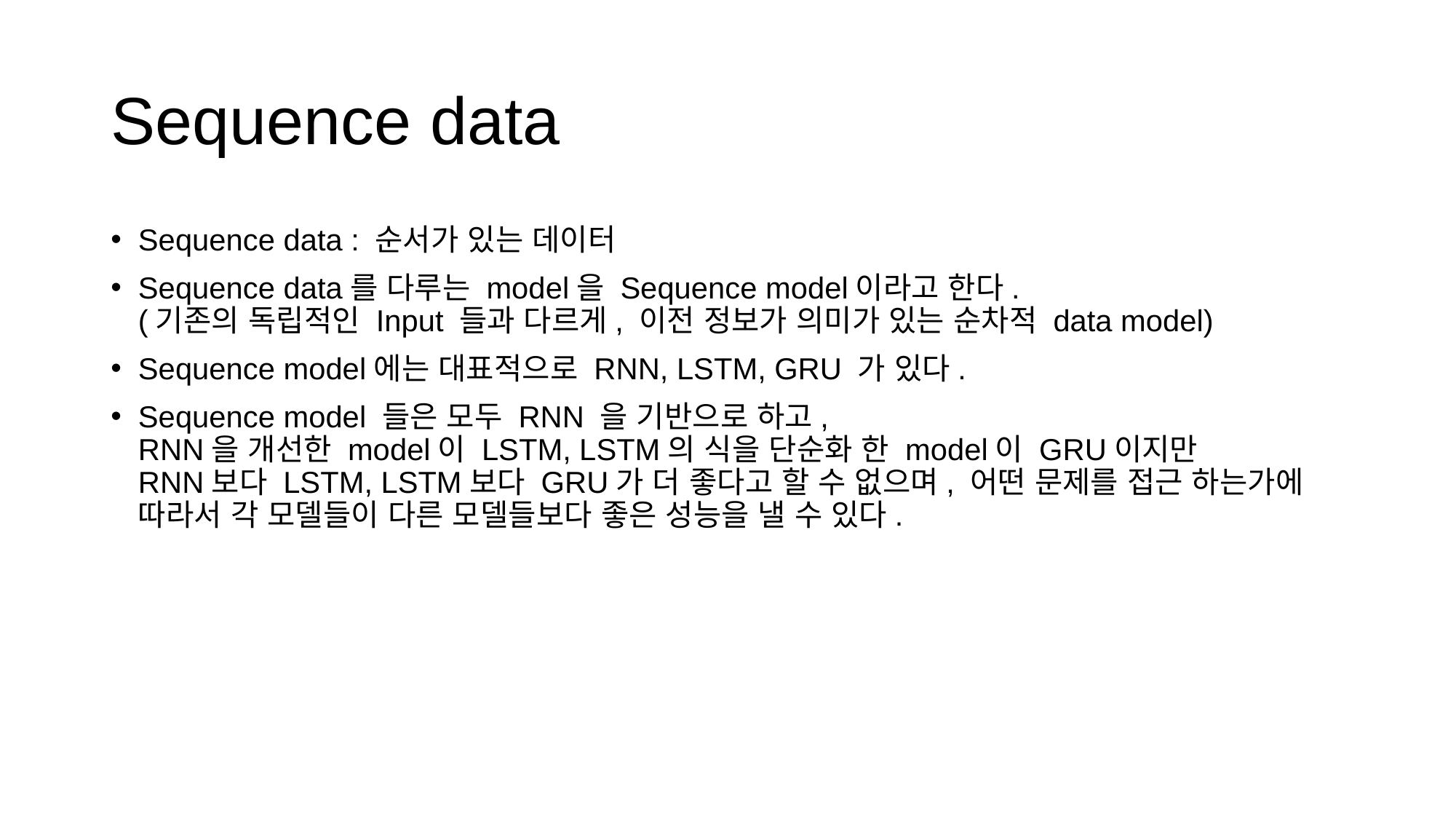

# Sequence data
Sequence data : 순서가 있는 데이터
Sequence data를 다루는 model을 Sequence model이라고 한다.
(기존의 독립적인 Input 들과 다르게, 이전 정보가 의미가 있는 순차적 data model)
Sequence model에는 대표적으로 RNN, LSTM, GRU 가 있다.
Sequence model 들은 모두 RNN 을 기반으로 하고,
RNN을 개선한 model이 LSTM, LSTM의 식을 단순화 한 model이 GRU이지만
RNN보다 LSTM, LSTM보다 GRU가 더 좋다고 할 수 없으며, 어떤 문제를 접근 하는가에
따라서 각 모델들이 다른 모델들보다 좋은 성능을 낼 수 있다.